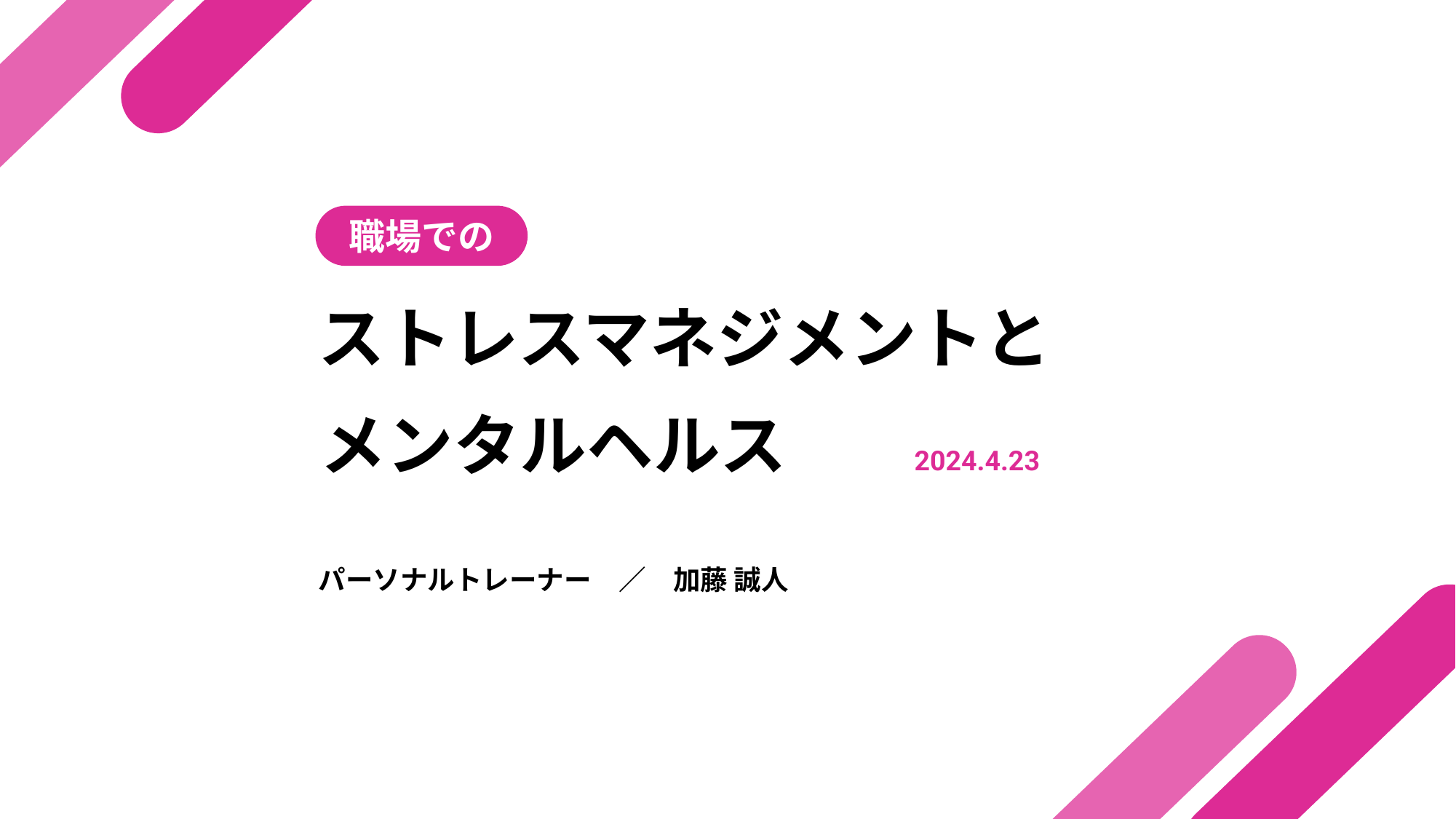

職場での
ストレスマネジメントと
メンタルヘルス
2024.4.23

パーソナルトレーナー　／　加藤 誠人